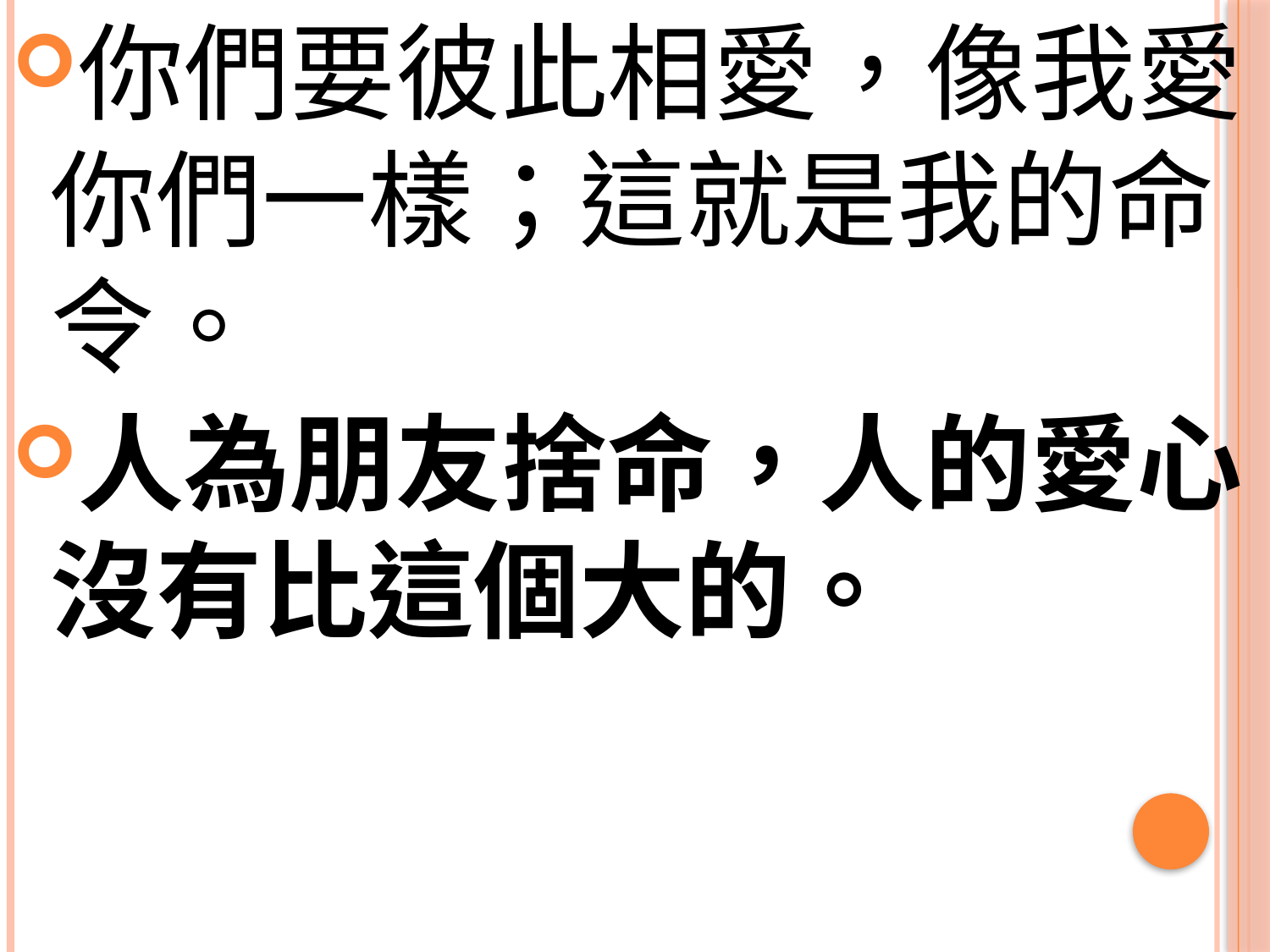

你們要彼此相愛，像我愛你們一樣；這就是我的命令。
人為朋友捨命，人的愛心沒有比這個大的。